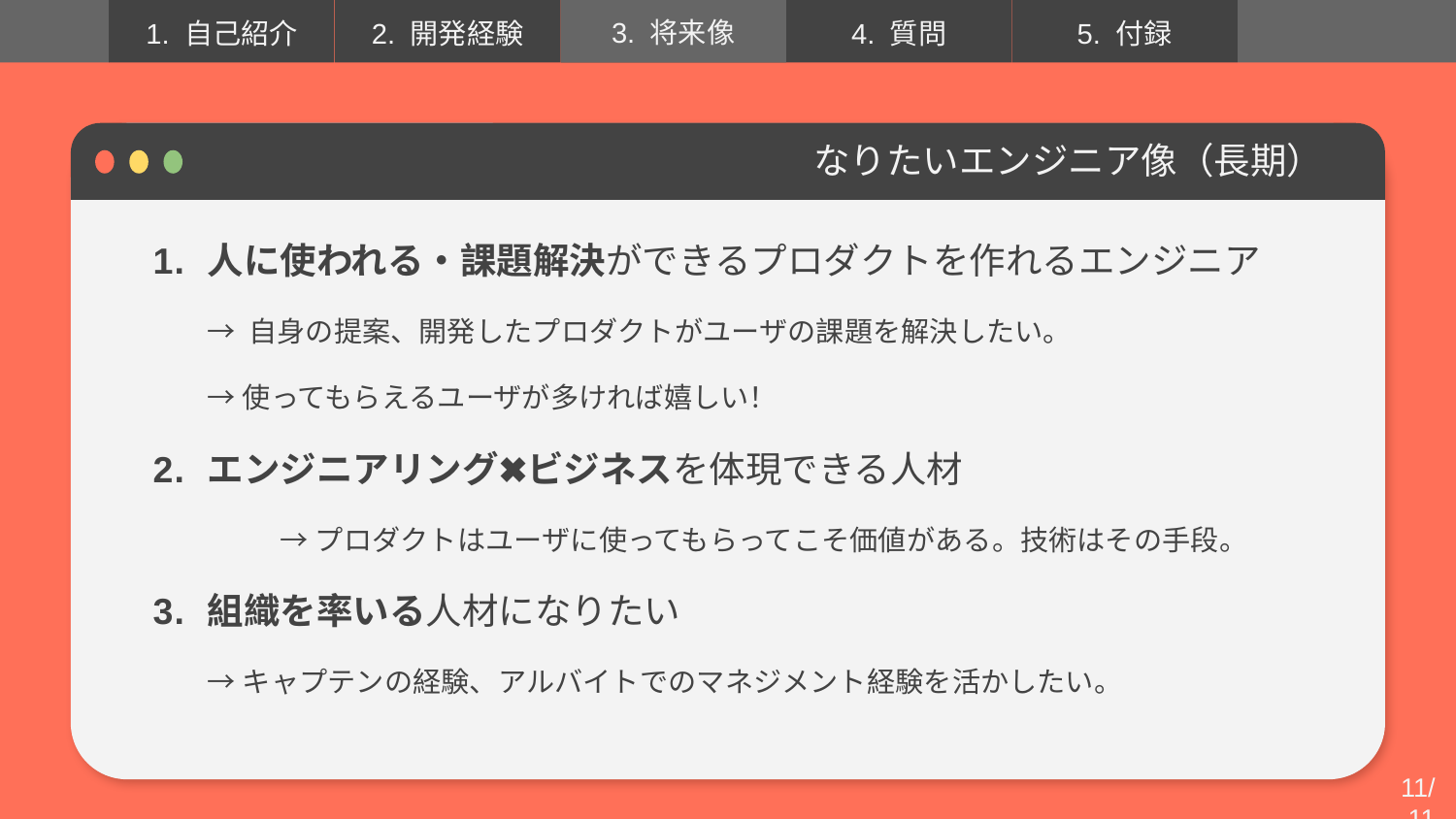

3. 将来像

なりたいエンジニア像（長期）
人に使われる・課題解決ができるプロダクトを作れるエンジニア
→ 自身の提案、開発したプロダクトがユーザの課題を解決したい。
→使ってもらえるユーザが多ければ嬉しい！
エンジニアリング✖︎ビジネスを体現できる人材
	→プロダクトはユーザに使ってもらってこそ価値がある。技術はその手段。
組織を率いる人材になりたい
→キャプテンの経験、アルバイトでのマネジメント経験を活かしたい。
11/11